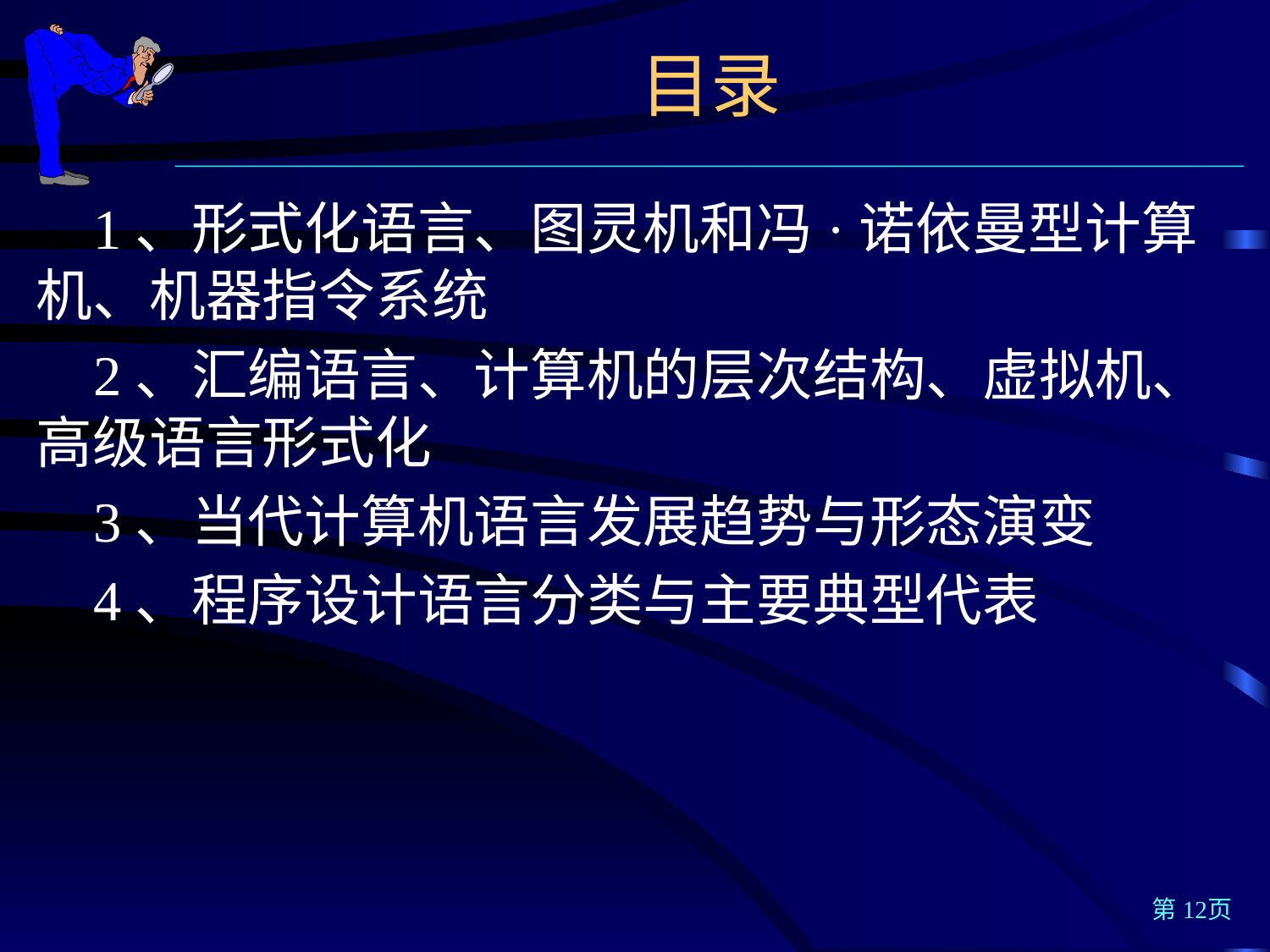

目录
    1、形式化语言、图灵机和冯·诺依曼型计算机、机器指令系统
    2、汇编语言、计算机的层次结构、虚拟机、高级语言形式化
    3、当代计算机语言发展趋势与形态演变
    4、程序设计语言分类与主要典型代表
第12页